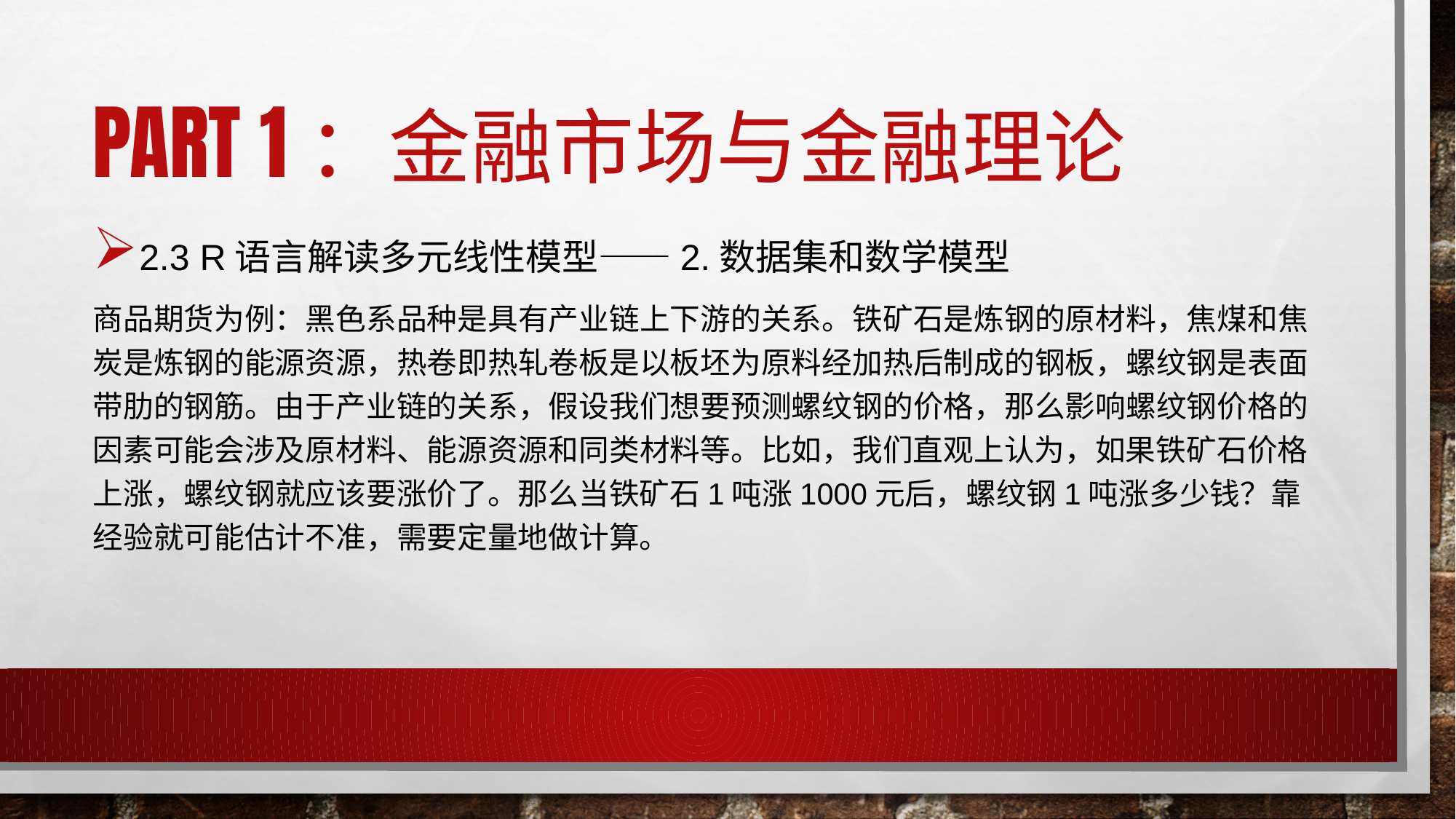

# Part 1：金融市场与金融理论
2.3 R语言解读多元线性模型——2.数据集和数学模型
商品期货为例：黑色系品种是具有产业链上下游的关系。铁矿石是炼钢的原材料，焦煤和焦炭是炼钢的能源资源，热卷即热轧卷板是以板坯为原料经加热后制成的钢板，螺纹钢是表面带肋的钢筋。由于产业链的关系，假设我们想要预测螺纹钢的价格，那么影响螺纹钢价格的因素可能会涉及原材料、能源资源和同类材料等。比如，我们直观上认为，如果铁矿石价格上涨，螺纹钢就应该要涨价了。那么当铁矿石1吨涨1000元后，螺纹钢1吨涨多少钱？靠经验就可能估计不准，需要定量地做计算。